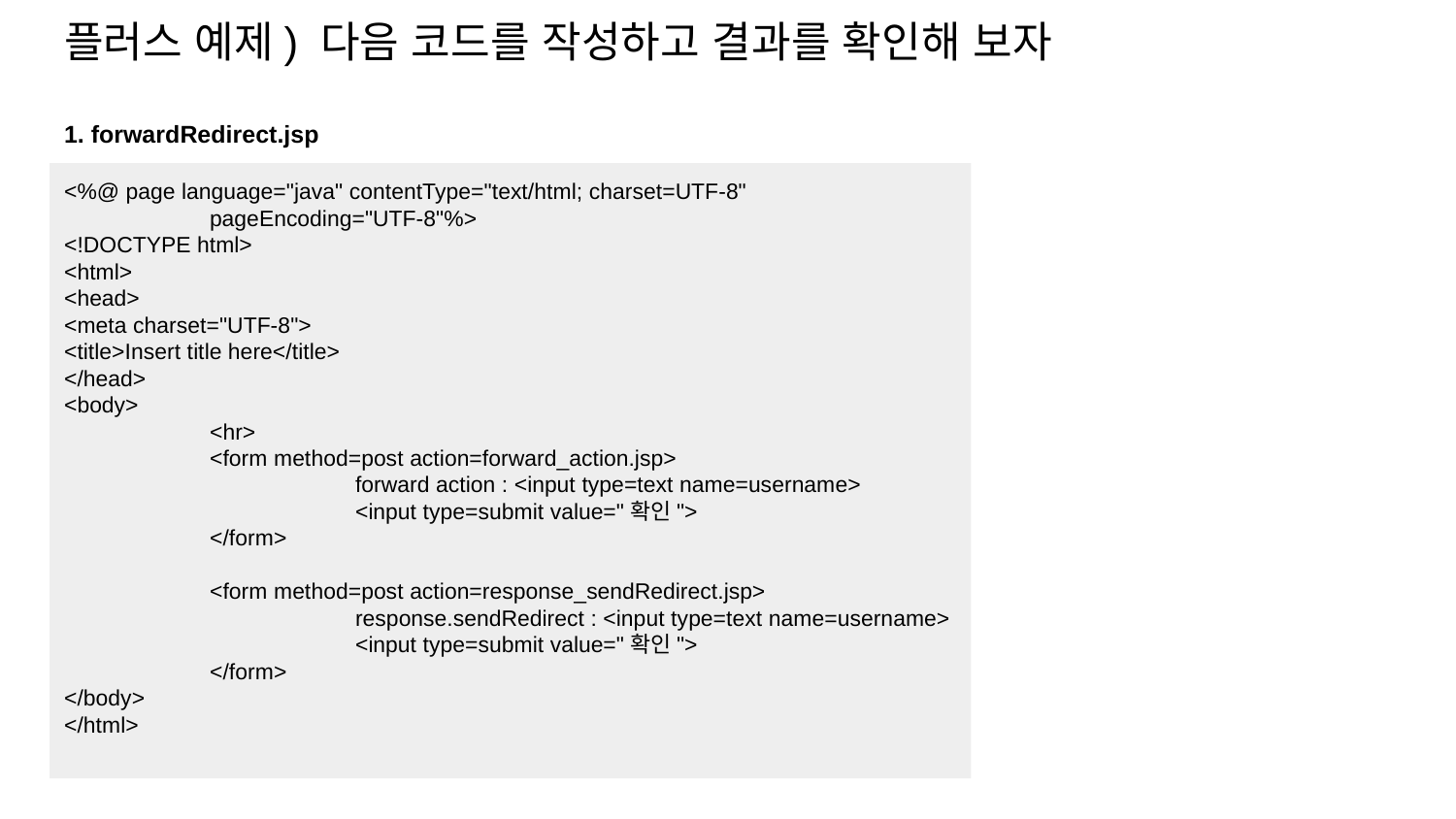

플러스 예제) 다음 코드를 작성하고 결과를 확인해 보자
1. forwardRedirect.jsp
<%@ page language="java" contentType="text/html; charset=UTF-8"
	pageEncoding="UTF-8"%>
<!DOCTYPE html>
<html>
<head>
<meta charset="UTF-8">
<title>Insert title here</title>
</head>
<body>
	<hr>
	<form method=post action=forward_action.jsp>
		forward action : <input type=text name=username>
		<input type=submit value="확인">
	</form>

	<form method=post action=response_sendRedirect.jsp>
		response.sendRedirect : <input type=text name=username>
		<input type=submit value="확인">
	</form>
</body>
</html>